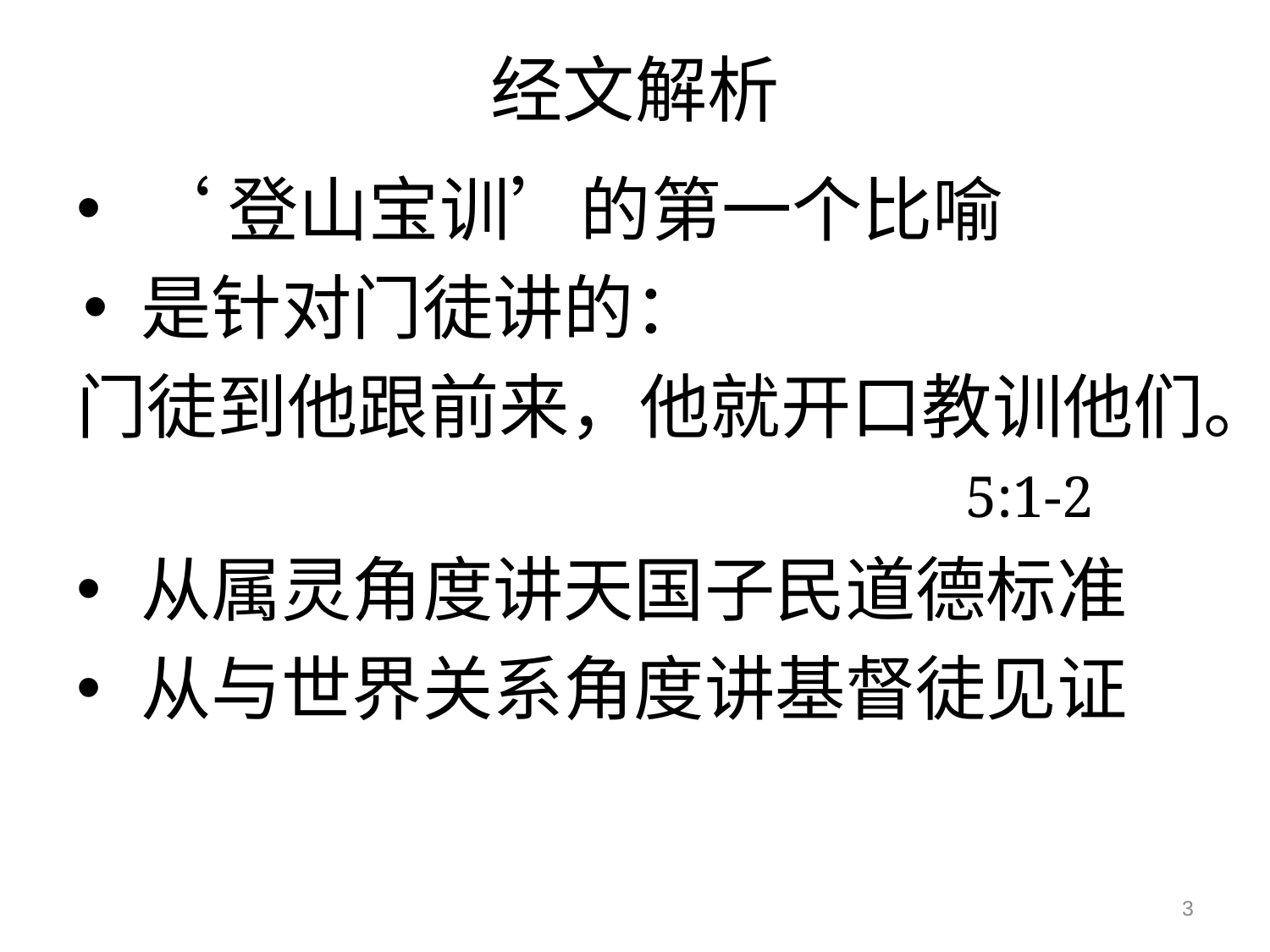

# 经文解析
‘登山宝训’的第一个比喻
是针对门徒讲的：
门徒到他跟前来，他就开口教训他们。 							5:1-2
从属灵角度讲天国子民道德标准
从与世界关系角度讲基督徒见证
3